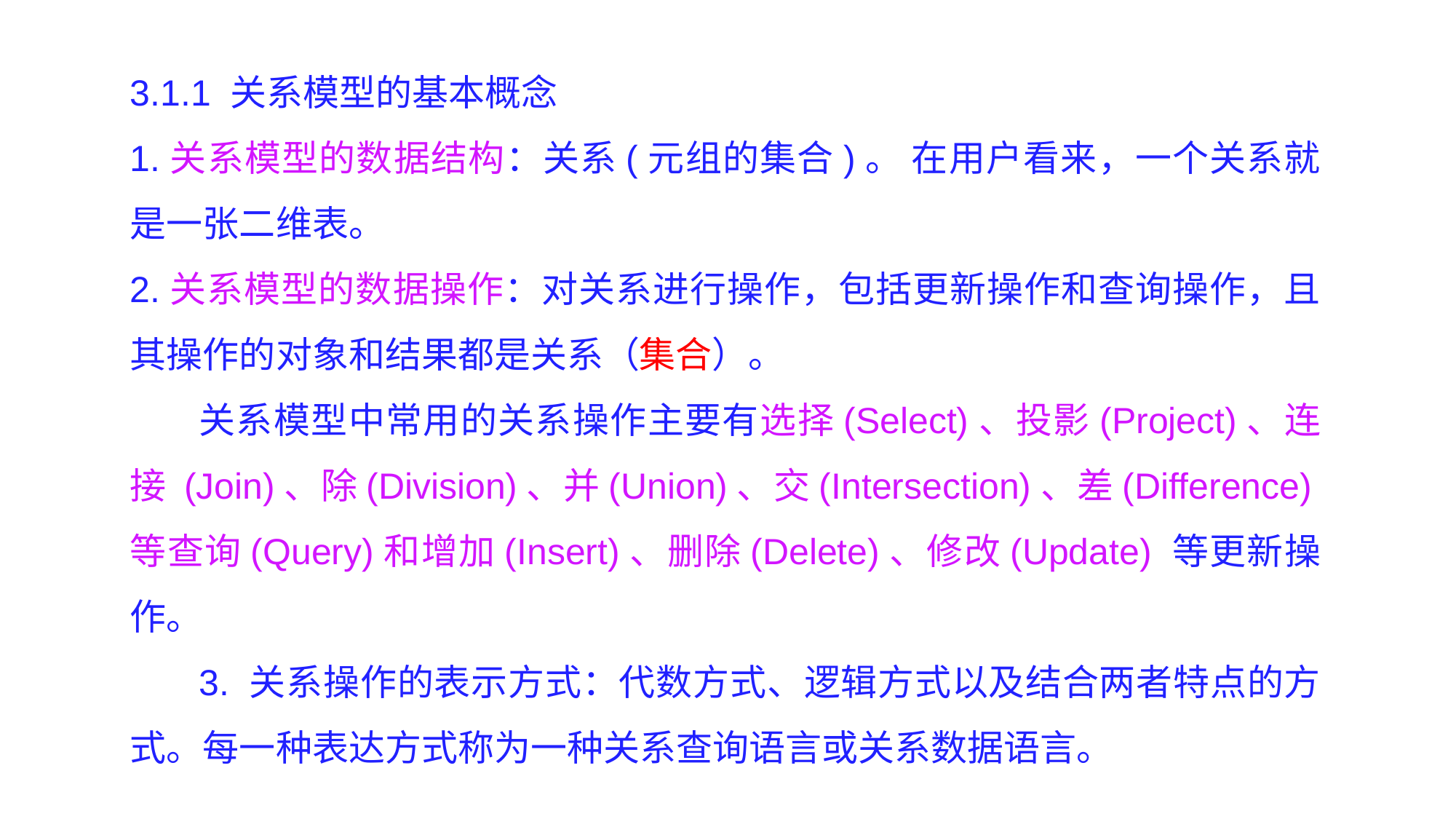

3.1.1 关系模型的基本概念
1.关系模型的数据结构：关系(元组的集合)。 在用户看来，一个关系就是一张二维表。
2.关系模型的数据操作：对关系进行操作，包括更新操作和查询操作，且其操作的对象和结果都是关系（集合）。
关系模型中常用的关系操作主要有选择(Select)、投影(Project)、连接 (Join)、除(Division)、并(Union)、交(Intersection)、差(Difference)等查询(Query)和增加(Insert)、删除(Delete)、修改(Update) 等更新操作。
3. 关系操作的表示方式：代数方式、逻辑方式以及结合两者特点的方式。每一种表达方式称为一种关系查询语言或关系数据语言。